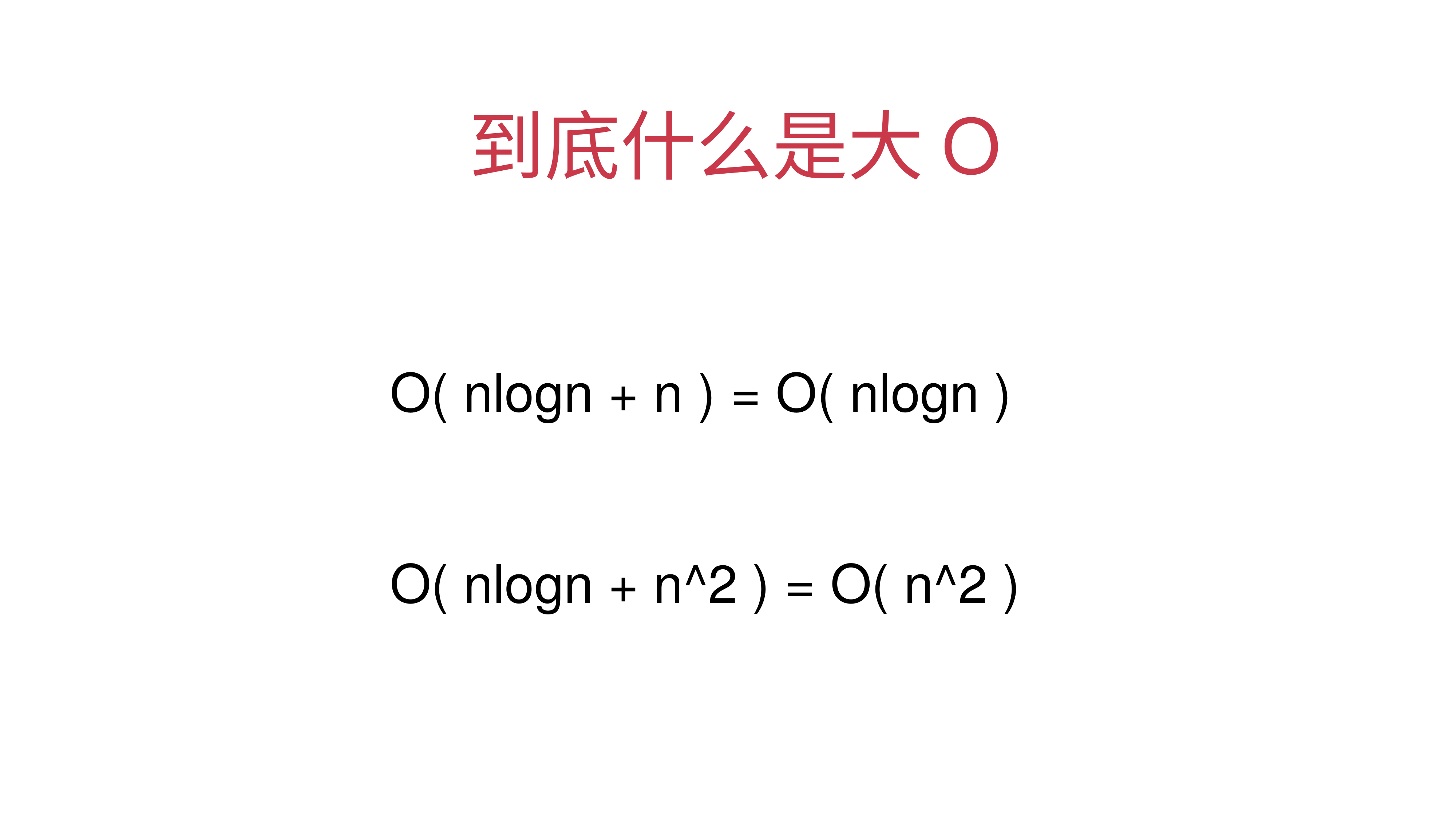

# 到底什么是大O
O( nlogn + n ) = O( nlogn )

O( nlogn + n^2 ) = O( n^2 )